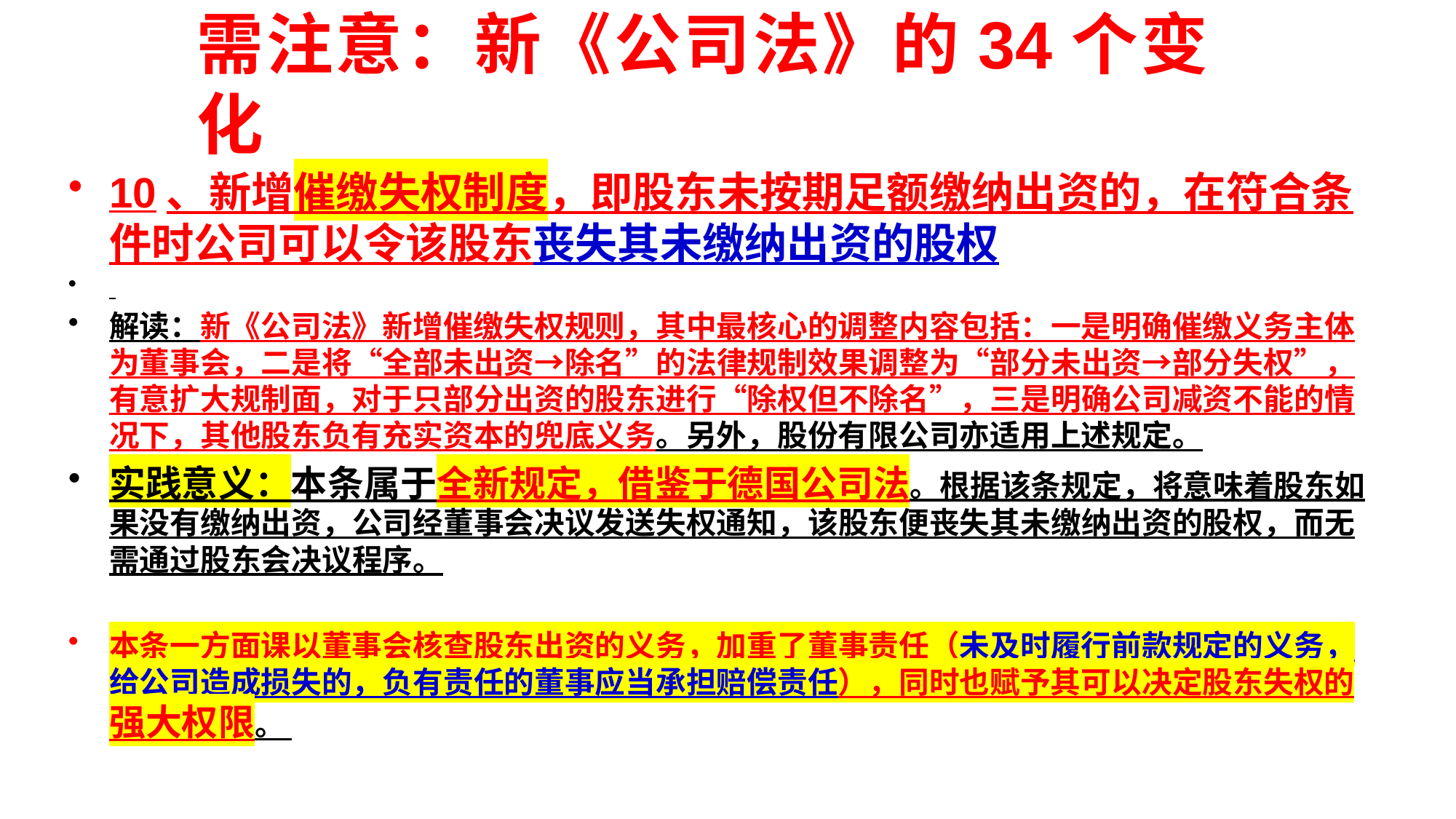

# 需注意：新《公司法》的34个变化
10、新增催缴失权制度，即股东未按期足额缴纳出资的，在符合条件时公司可以令该股东丧失其未缴纳出资的股权

解读：新《公司法》新增催缴失权规则，其中最核心的调整内容包括：一是明确催缴义务主体为董事会，二是将“全部未出资→除名”的法律规制效果调整为“部分未出资→部分失权”，有意扩大规制面，对于只部分出资的股东进行“除权但不除名”，三是明确公司减资不能的情况下，其他股东负有充实资本的兜底义务。另外，股份有限公司亦适用上述规定。
实践意义：本条属于全新规定，借鉴于德国公司法。根据该条规定，将意味着股东如果没有缴纳出资，公司经董事会决议发送失权通知，该股东便丧失其未缴纳出资的股权，而无需通过股东会决议程序。

本条一方面课以董事会核查股东出资的义务，加重了董事责任（未及时履行前款规定的义务，给公司造成损失的，负有责任的董事应当承担赔偿责任），同时也赋予其可以决定股东失权的强大权限。